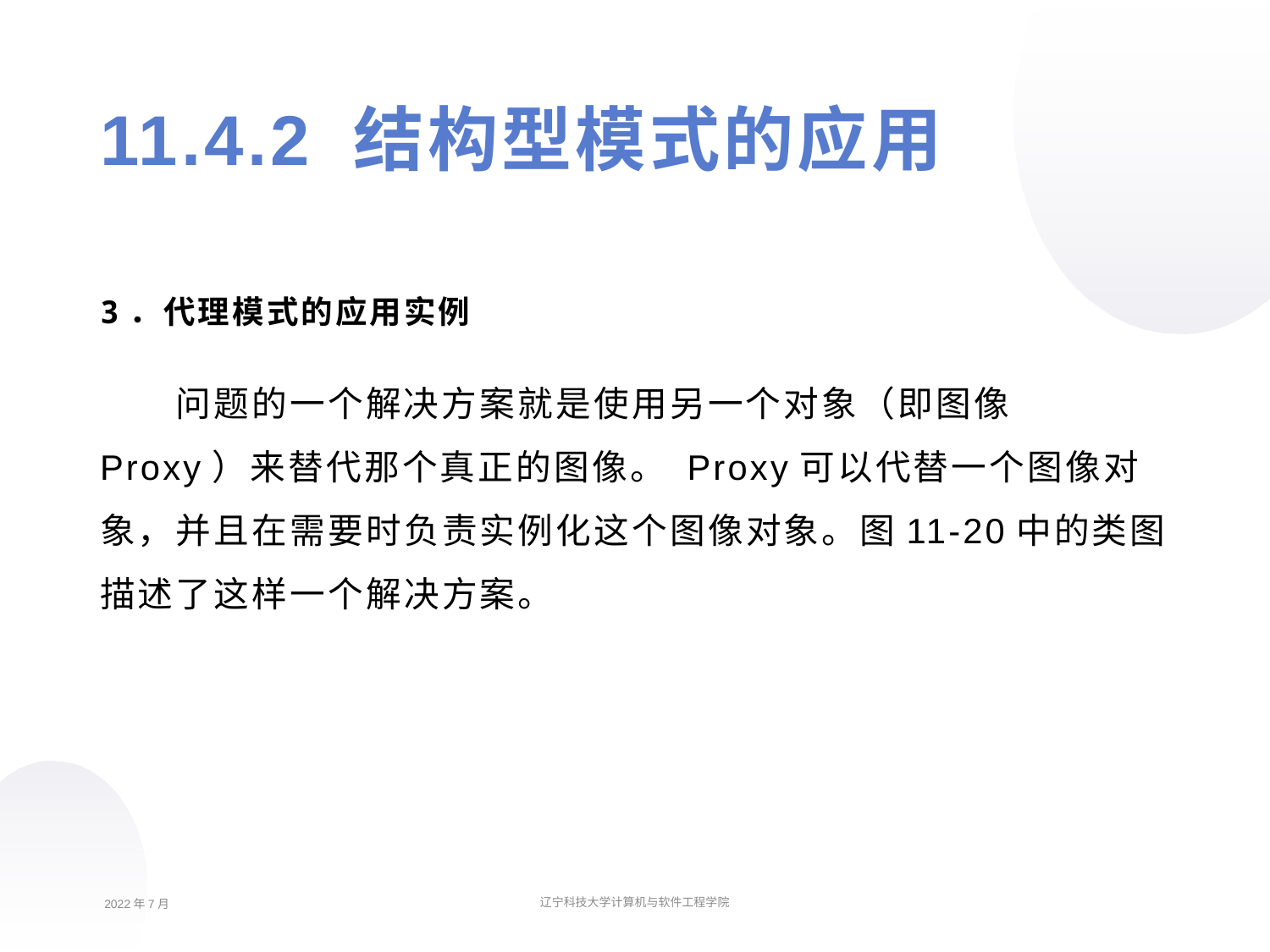

11.4.2 结构型模式的应用
3．代理模式的应用实例
问题的一个解决方案就是使用另一个对象（即图像 Proxy）来替代那个真正的图像。 Proxy可以代替一个图像对象，并且在需要时负责实例化这个图像对象。图11-20中的类图描述了这样一个解决方案。

2022年7月
辽宁科技大学计算机与软件工程学院
95